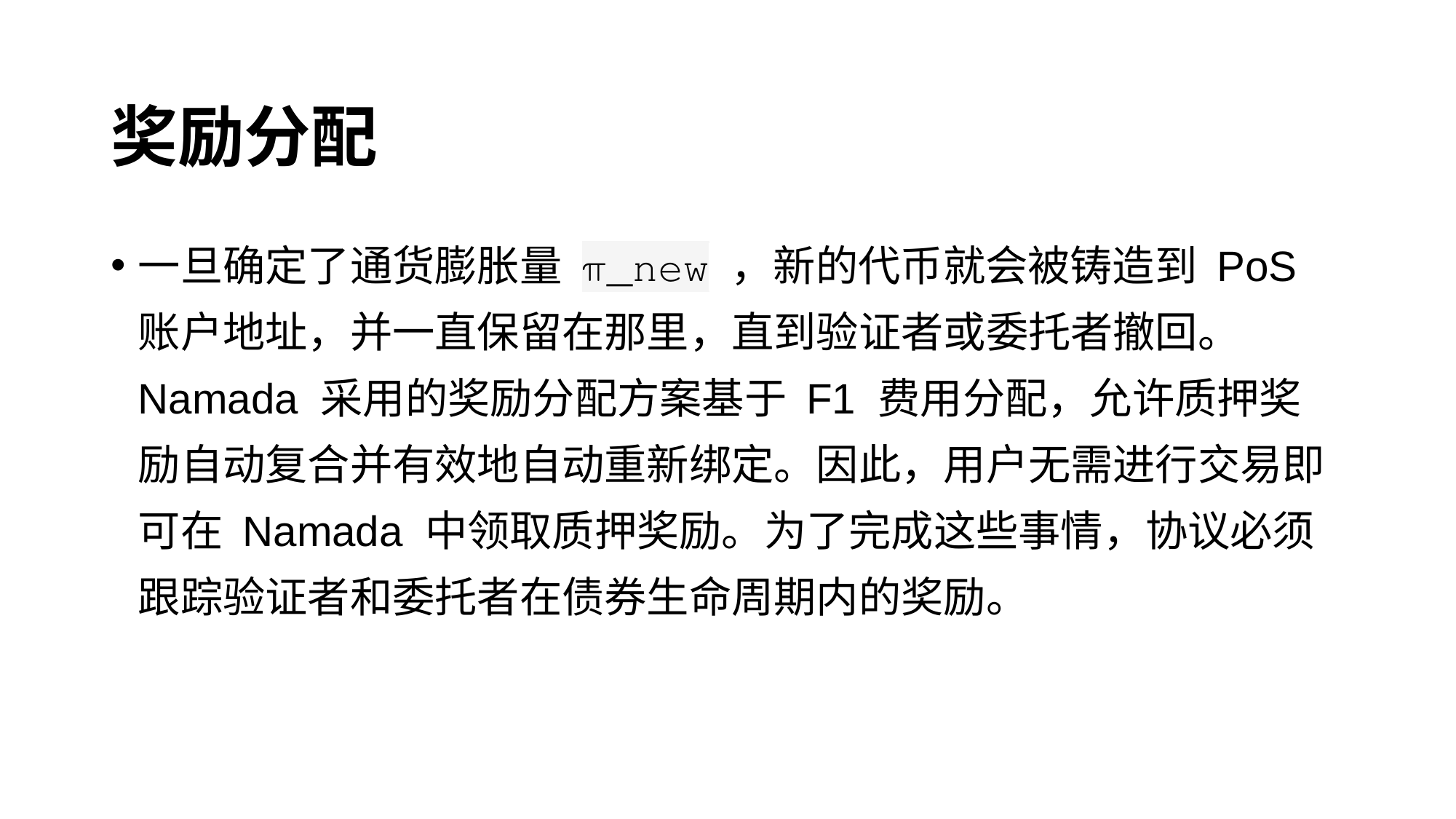

# 奖励分配
一旦确定了通货膨胀量 π_new ，新的代币就会被铸造到 PoS 账户地址，并一直保留在那里，直到验证者或委托者撤回。 Namada 采用的奖励分配方案基于 F1 费用分配，允许质押奖励自动复合并有效地自动重新绑定。因此，用户无需进行交易即可在 Namada 中领取质押奖励。为了完成这些事情，协议必须跟踪验证者和委托者在债券生命周期内的奖励。